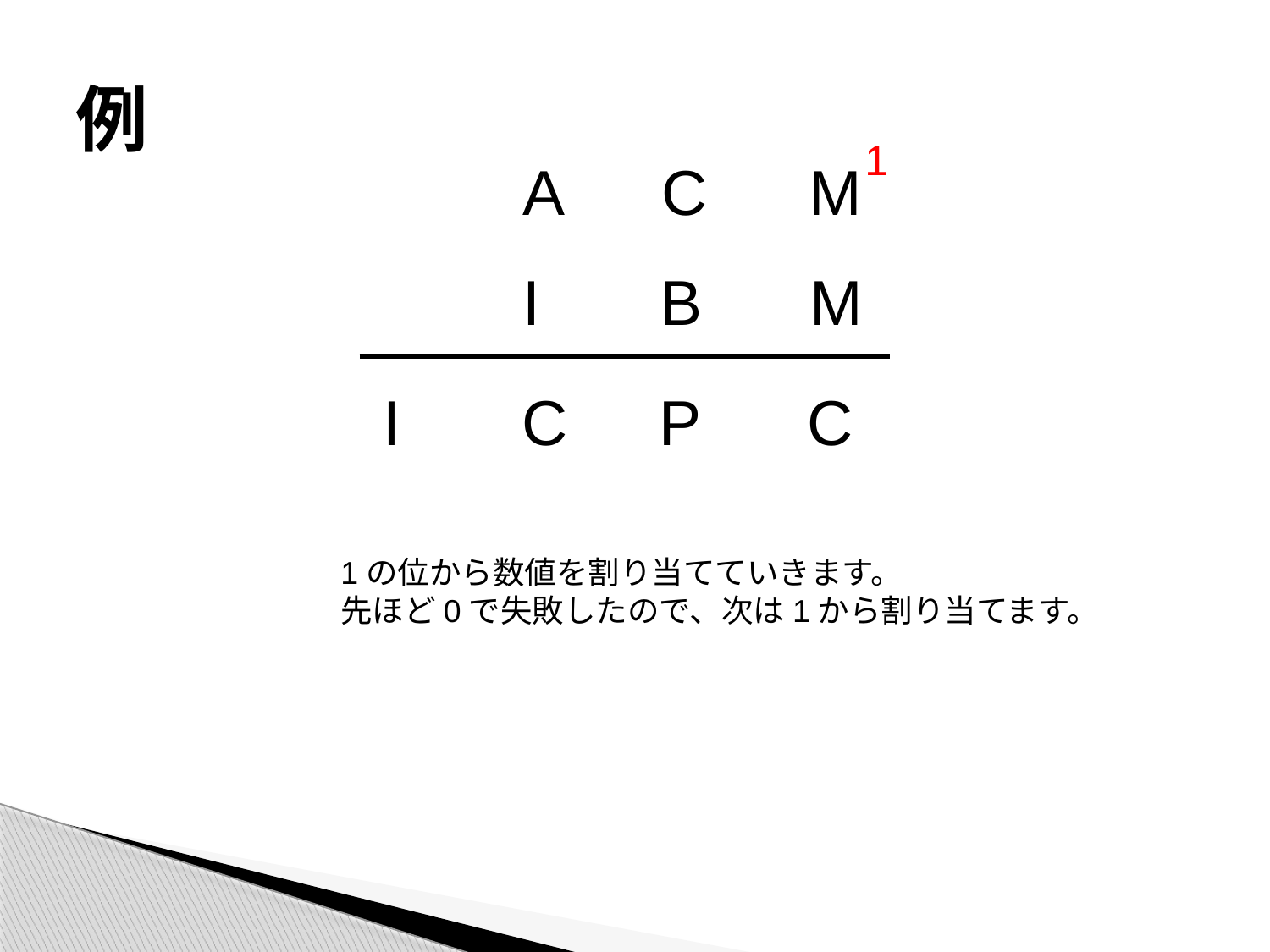

# 例
1
A
C
M
I
B
M
I
C
P
C
1の位から数値を割り当てていきます。
先ほど0で失敗したので、次は1から割り当てます。